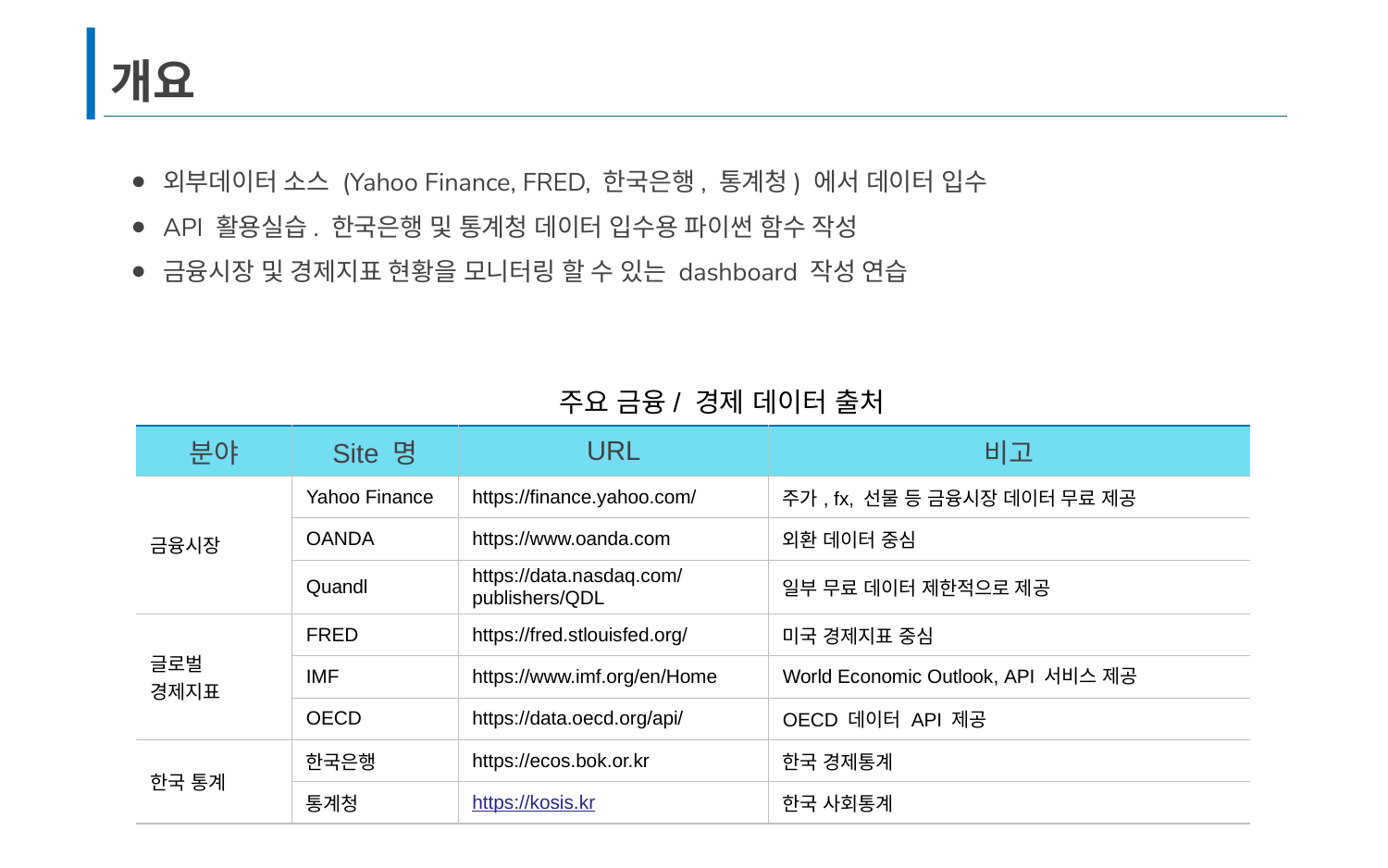

# 개요
외부데이터 소스 (Yahoo Finance, FRED, 한국은행, 통계청) 에서 데이터 입수
API 활용실습. 한국은행 및 통계청 데이터 입수용 파이썬 함수 작성
금융시장 및 경제지표 현황을 모니터링 할 수 있는 dashboard 작성 연습
주요 금융/ 경제 데이터 출처
| 분야 | Site 명 | URL | 비고 |
| --- | --- | --- | --- |
| 금융시장 | Yahoo Finance | https://finance.yahoo.com/ | 주가, fx, 선물 등 금융시장 데이터 무료 제공 |
|  | OANDA | https://www.oanda.com | 외환 데이터 중심 |
|  | Quandl | https://data.nasdaq.com/publishers/QDL | 일부 무료 데이터 제한적으로 제공 |
| 글로벌 경제지표 | FRED | https://fred.stlouisfed.org/ | 미국 경제지표 중심 |
|  | IMF | https://www.imf.org/en/Home | World Economic Outlook, API 서비스 제공 |
|  | OECD | https://data.oecd.org/api/ | OECD 데이터 API 제공 |
| 한국 통계 | 한국은행 | https://ecos.bok.or.kr | 한국 경제통계 |
|  | 통계청 | https://kosis.kr | 한국 사회통계 |